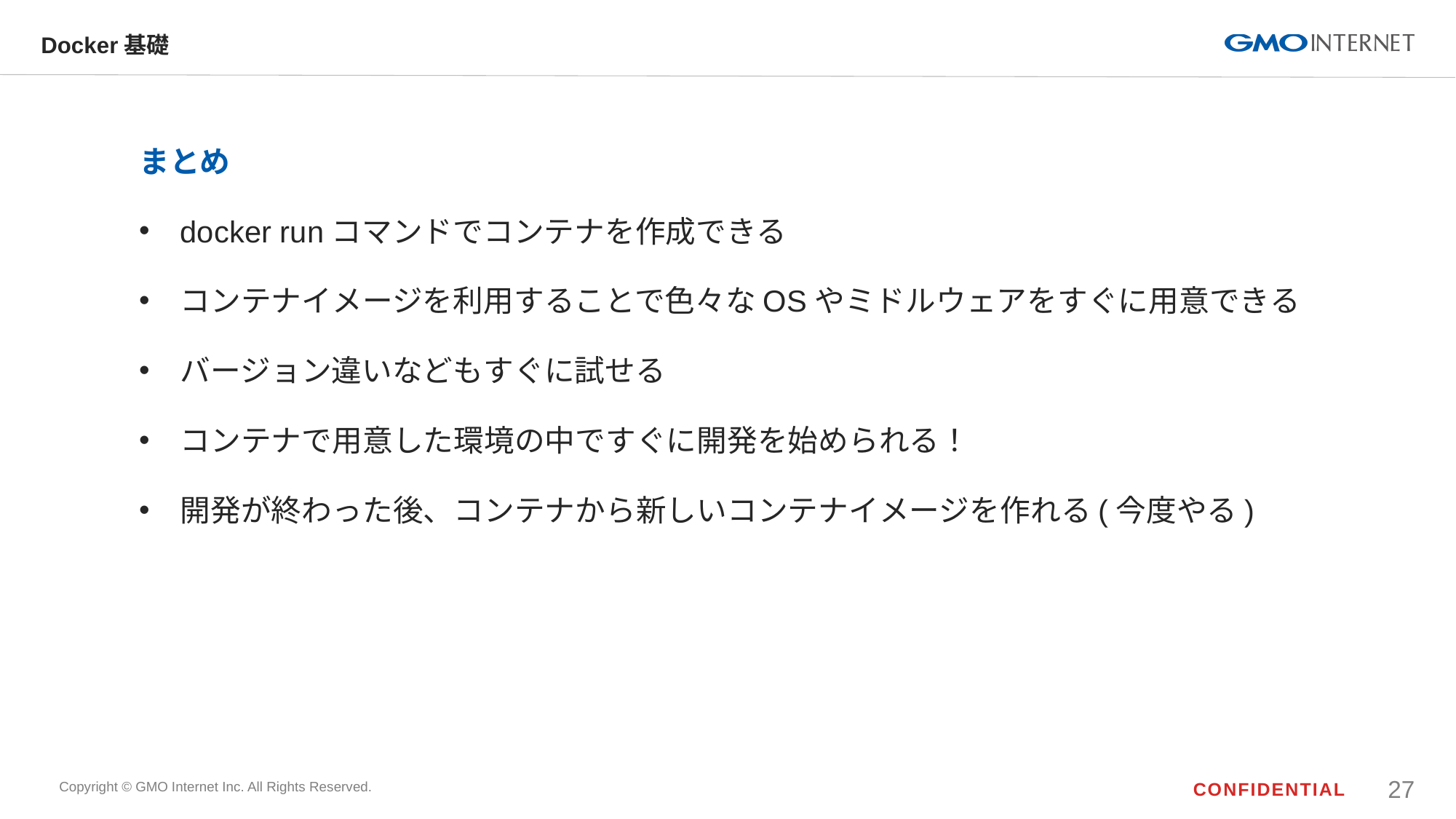

# Docker基礎
まとめ
docker runコマンドでコンテナを作成できる
コンテナイメージを利用することで色々なOSやミドルウェアをすぐに用意できる
バージョン違いなどもすぐに試せる
コンテナで用意した環境の中ですぐに開発を始められる！
開発が終わった後、コンテナから新しいコンテナイメージを作れる(今度やる)